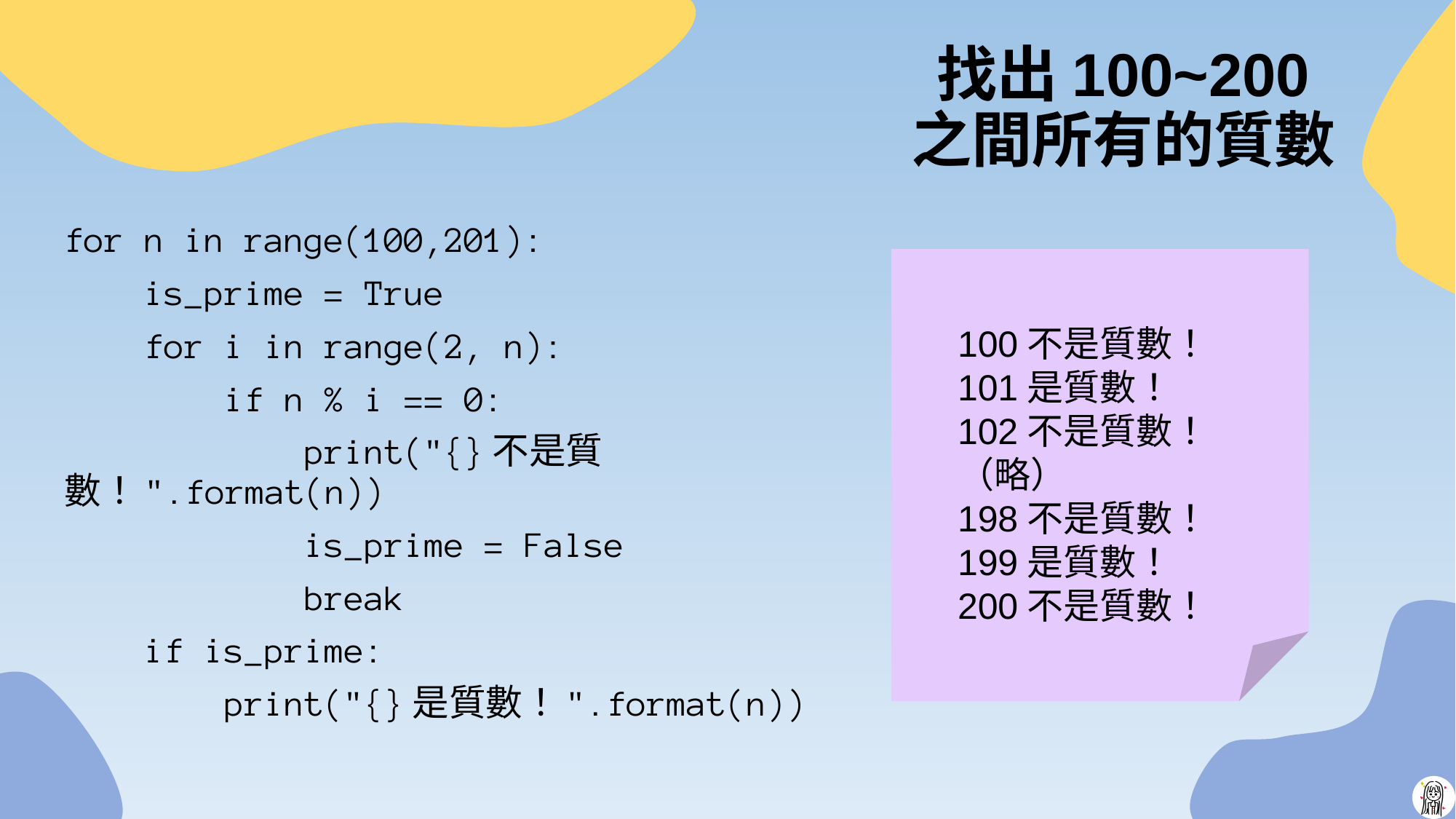

# 找出100~200 之間所有的質數
for n in range(100,201):
    is_prime = True
    for i in range(2, n):
        if n % i == 0:
            print("{}不是質數！".format(n))
            is_prime = False
            break
    if is_prime:
        print("{}是質數！".format(n))

100不是質數！
101是質數！
102不是質數！
（略）
198不是質數！
199是質數！
200不是質數！
5